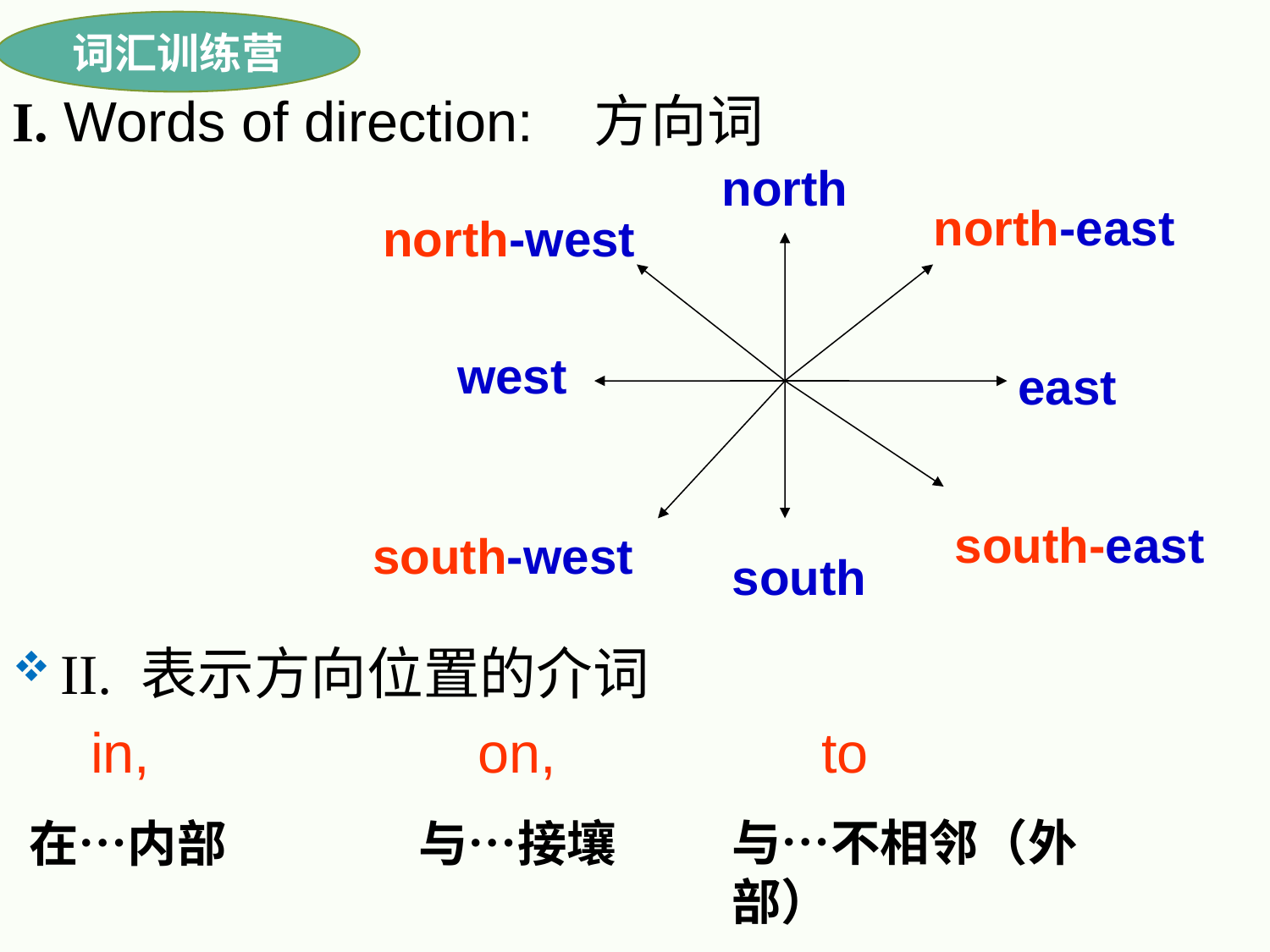

I. Words of direction:   方向词

II. 表示方向位置的介词
     in,                     on,                 to

词汇训练营
north
north-east
north-west

west
east
south-east
south-west
south
在…内部
与…接壤
与…不相邻（外部）